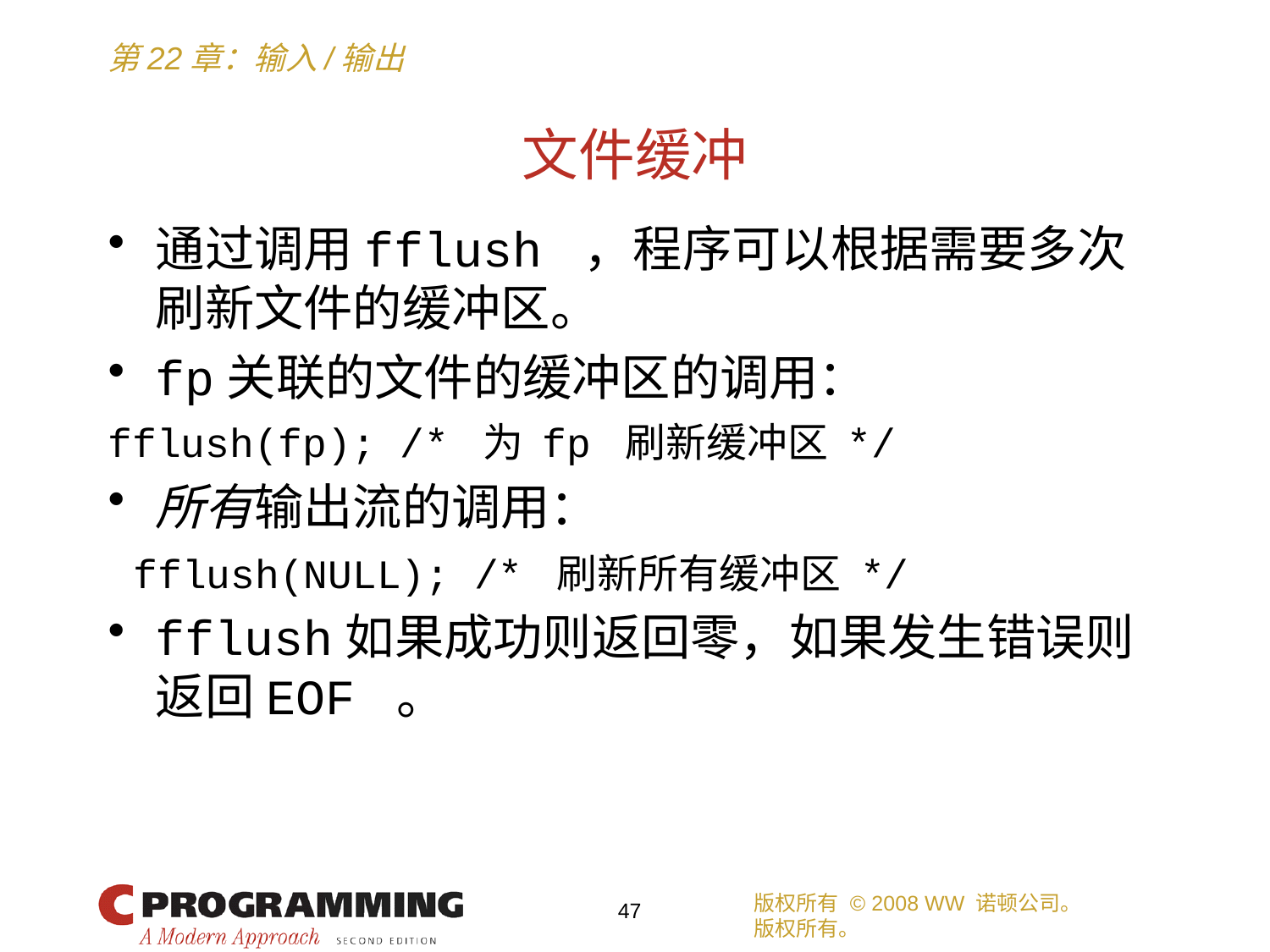

# 文件缓冲
通过调用fflush ，程序可以根据需要多次刷新文件的缓冲区。
fp关联的文件的缓冲区的调用：
fflush(fp); /* 为 fp 刷新缓冲区 */
所有输出流的调用：
 fflush(NULL); /* 刷新所有缓冲区 */
fflush如果成功则返回零，如果发生错误则返回EOF 。
版权所有 © 2008 WW 诺顿公司。
版权所有。
47